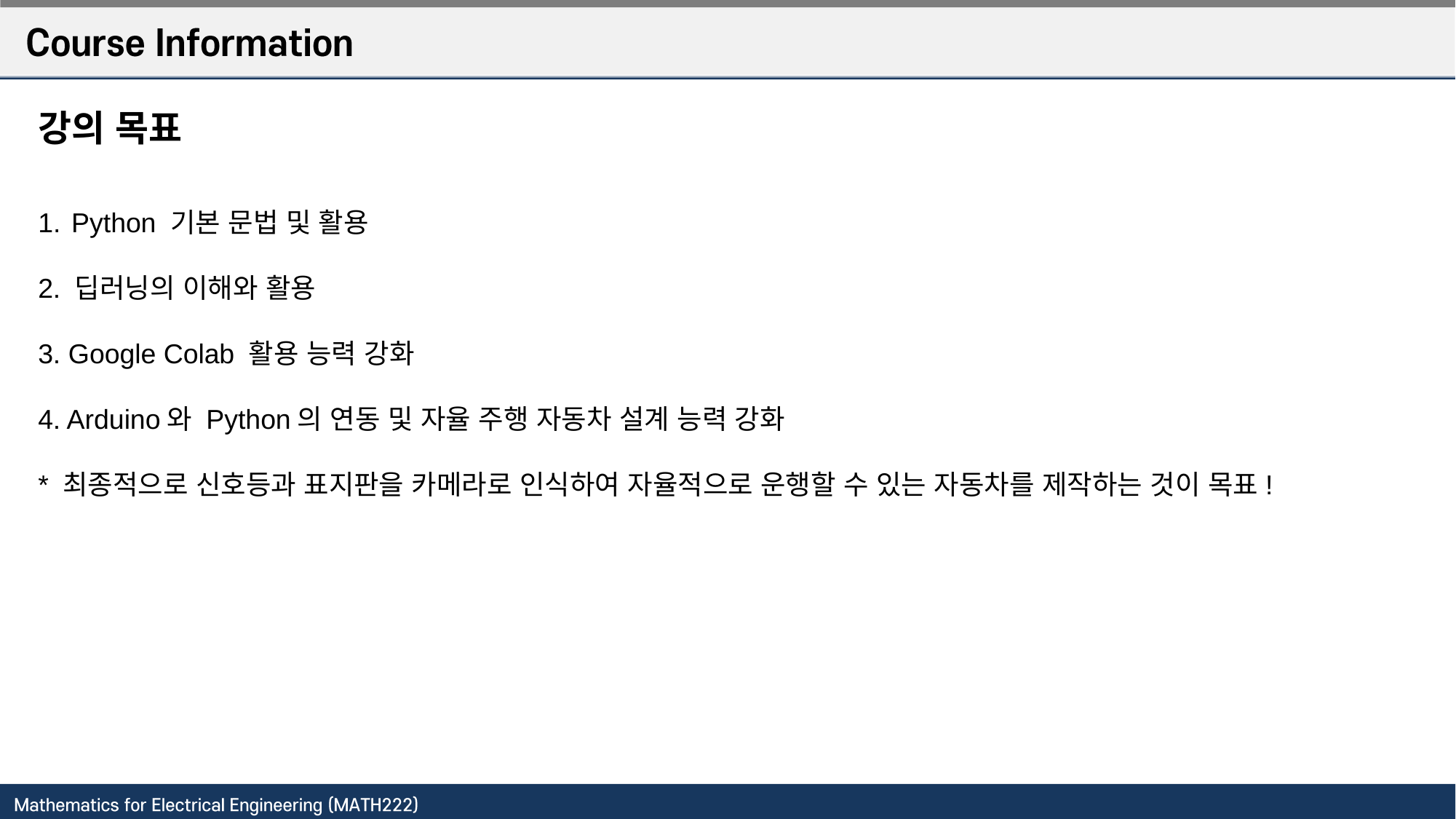

강의 목표
 Python 기본 문법 및 활용

2. 딥러닝의 이해와 활용

3. Google Colab 활용 능력 강화

4. Arduino와 Python의 연동 및 자율 주행 자동차 설계 능력 강화

* 최종적으로 신호등과 표지판을 카메라로 인식하여 자율적으로 운행할 수 있는 자동차를 제작하는 것이 목표!